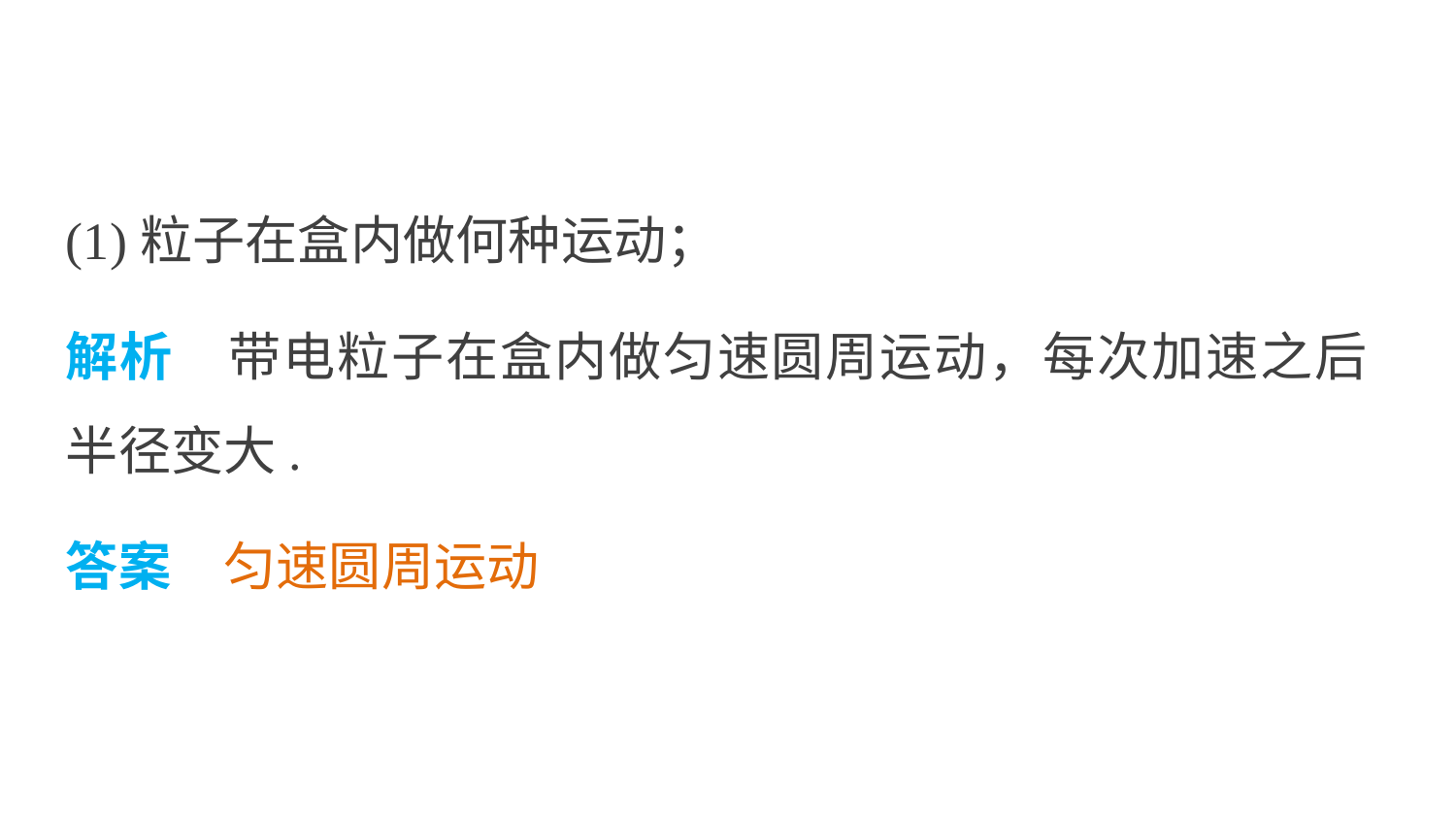

(1)粒子在盒内做何种运动；
解析　带电粒子在盒内做匀速圆周运动，每次加速之后半径变大.
答案　匀速圆周运动